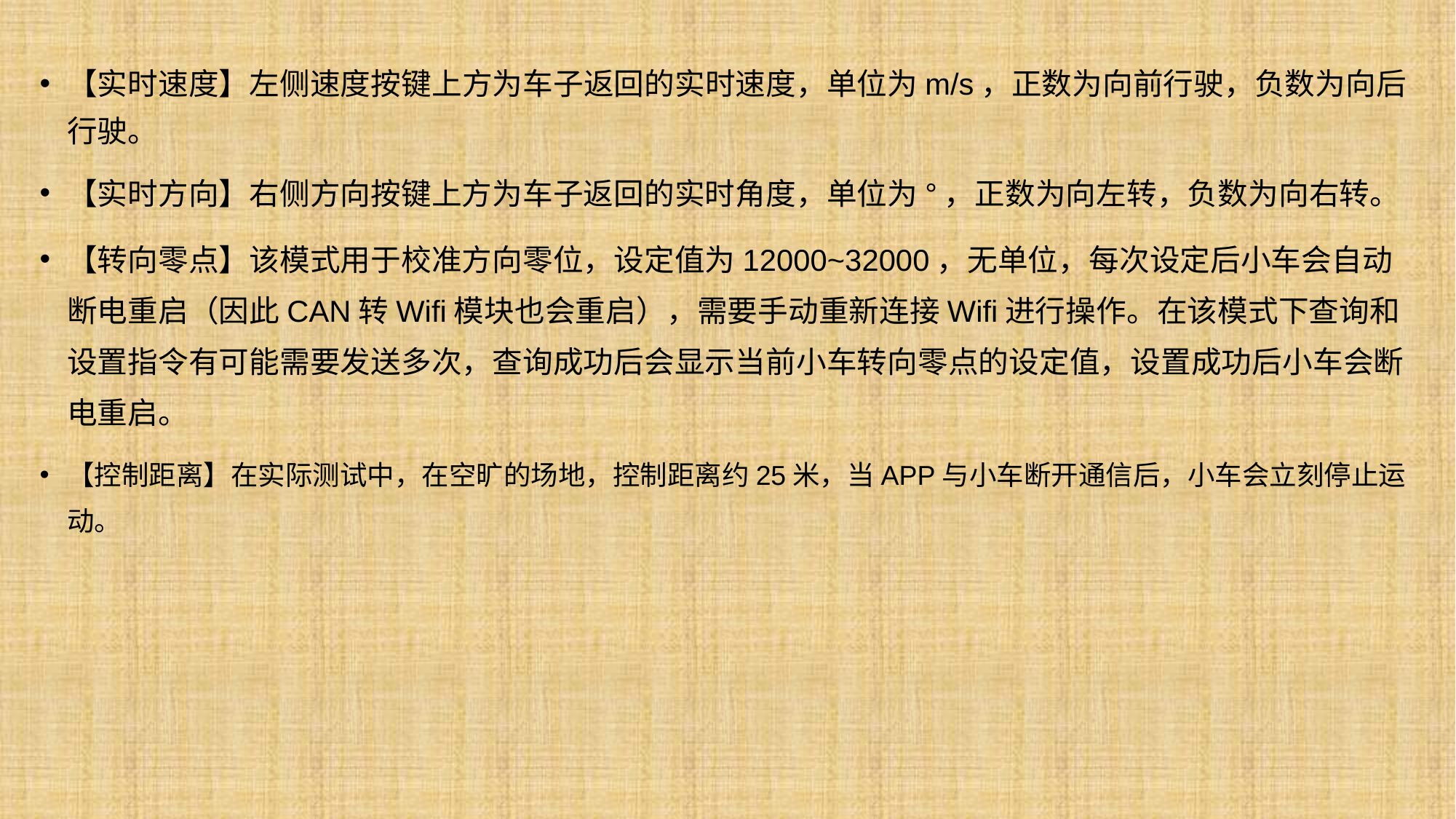

【实时速度】左侧速度按键上方为车子返回的实时速度，单位为m/s，正数为向前行驶，负数为向后行驶。
【实时方向】右侧方向按键上方为车子返回的实时角度，单位为°，正数为向左转，负数为向右转。
【转向零点】该模式用于校准方向零位，设定值为12000~32000，无单位，每次设定后小车会自动断电重启（因此CAN转Wifi模块也会重启），需要手动重新连接Wifi进行操作。在该模式下查询和设置指令有可能需要发送多次，查询成功后会显示当前小车转向零点的设定值，设置成功后小车会断电重启。
【控制距离】在实际测试中，在空旷的场地，控制距离约25米，当APP与小车断开通信后，小车会立刻停止运动。